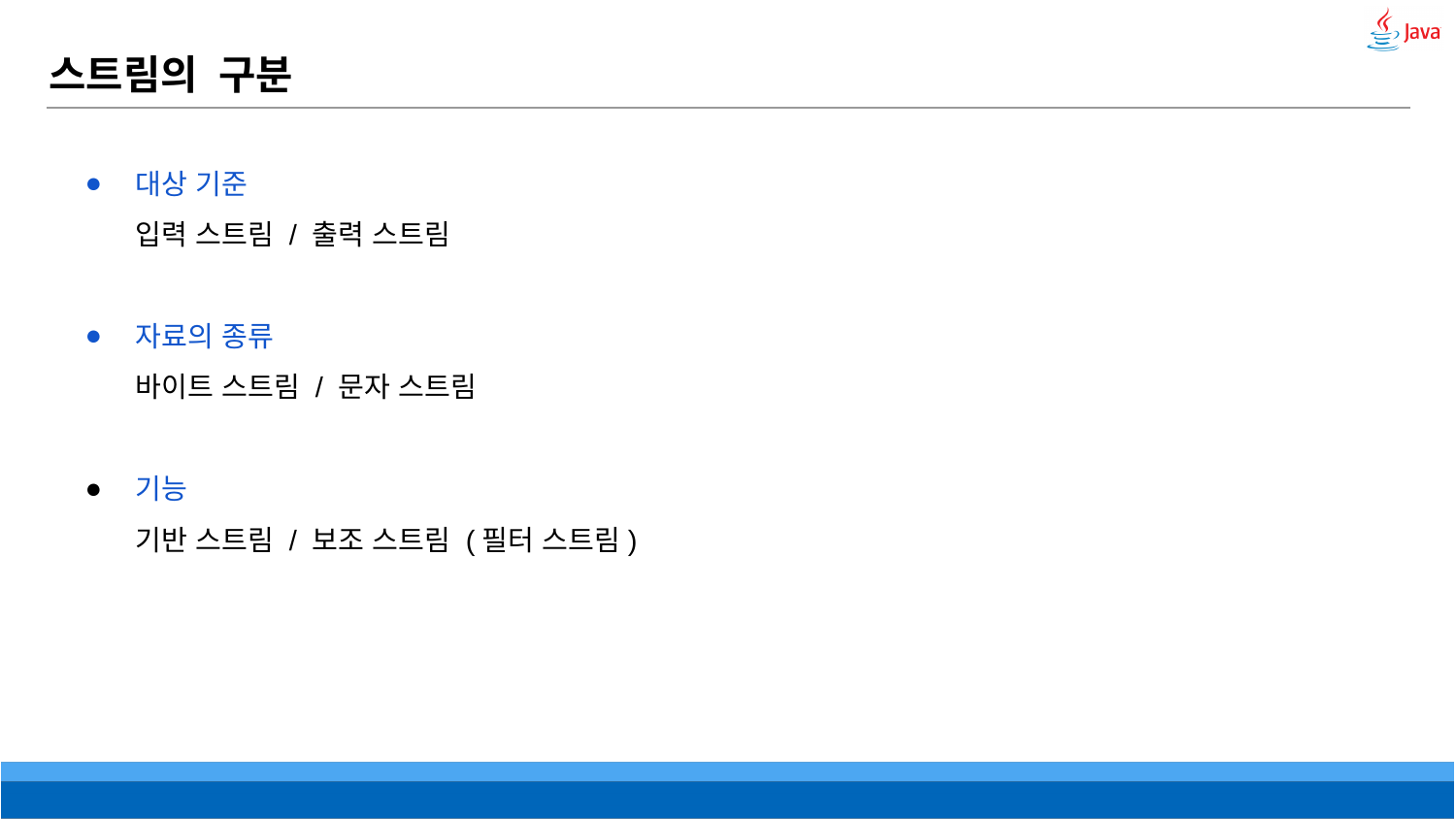

# 스트림의 구분
대상 기준
입력 스트림 / 출력 스트림

자료의 종류
바이트 스트림 / 문자 스트림

기능
기반 스트림 / 보조 스트림 (필터 스트림)